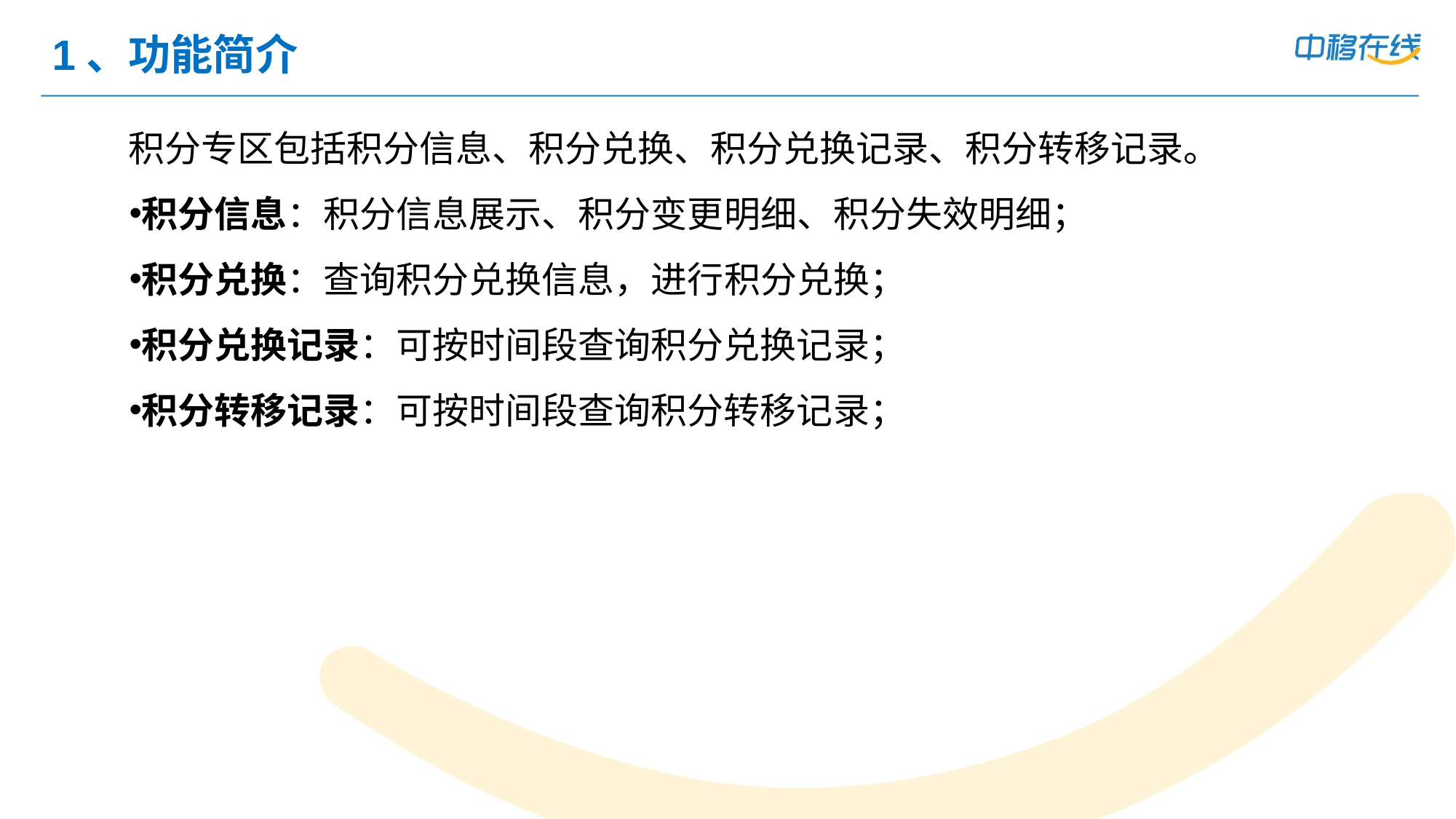

# 1、功能简介
   积分专区包括积分信息、积分兑换、积分兑换记录、积分转移记录。
积分信息：积分信息展示、积分变更明细、积分失效明细；
积分兑换：查询积分兑换信息，进行积分兑换；
积分兑换记录：可按时间段查询积分兑换记录；
积分转移记录：可按时间段查询积分转移记录；